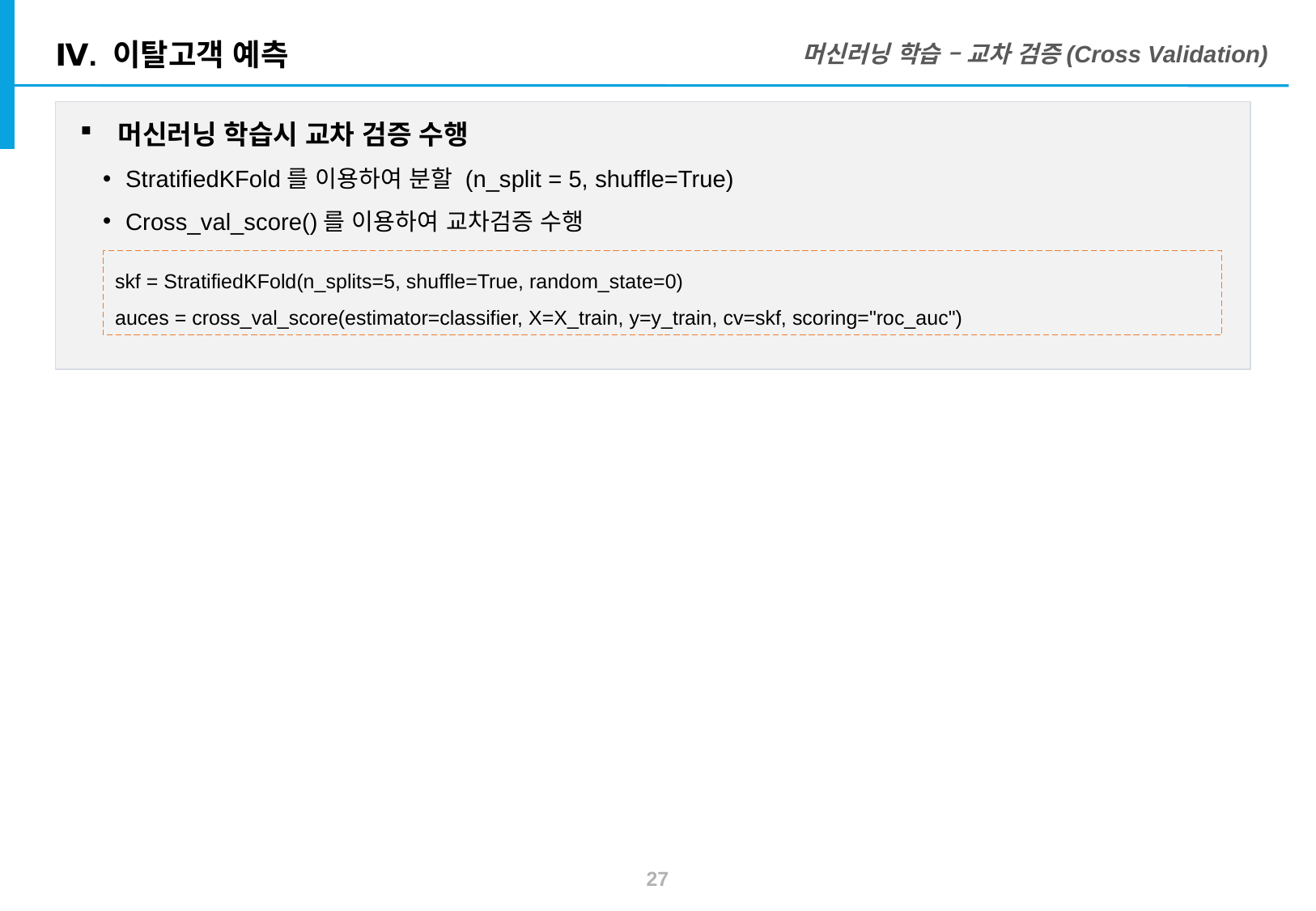

Ⅳ. 이탈고객 예측
머신러닝 학습 – 교차 검증(Cross Validation)
머신러닝 학습시 교차 검증 수행
StratifiedKFold를 이용하여 분할 (n_split = 5, shuffle=True)
Cross_val_score()를 이용하여 교차검증 수행

|  |  |
| --- | --- |
skf = StratifiedKFold(n_splits=5, shuffle=True, random_state=0)
auces = cross_val_score(estimator=classifier, X=X_train, y=y_train, cv=skf, scoring="roc_auc")
27